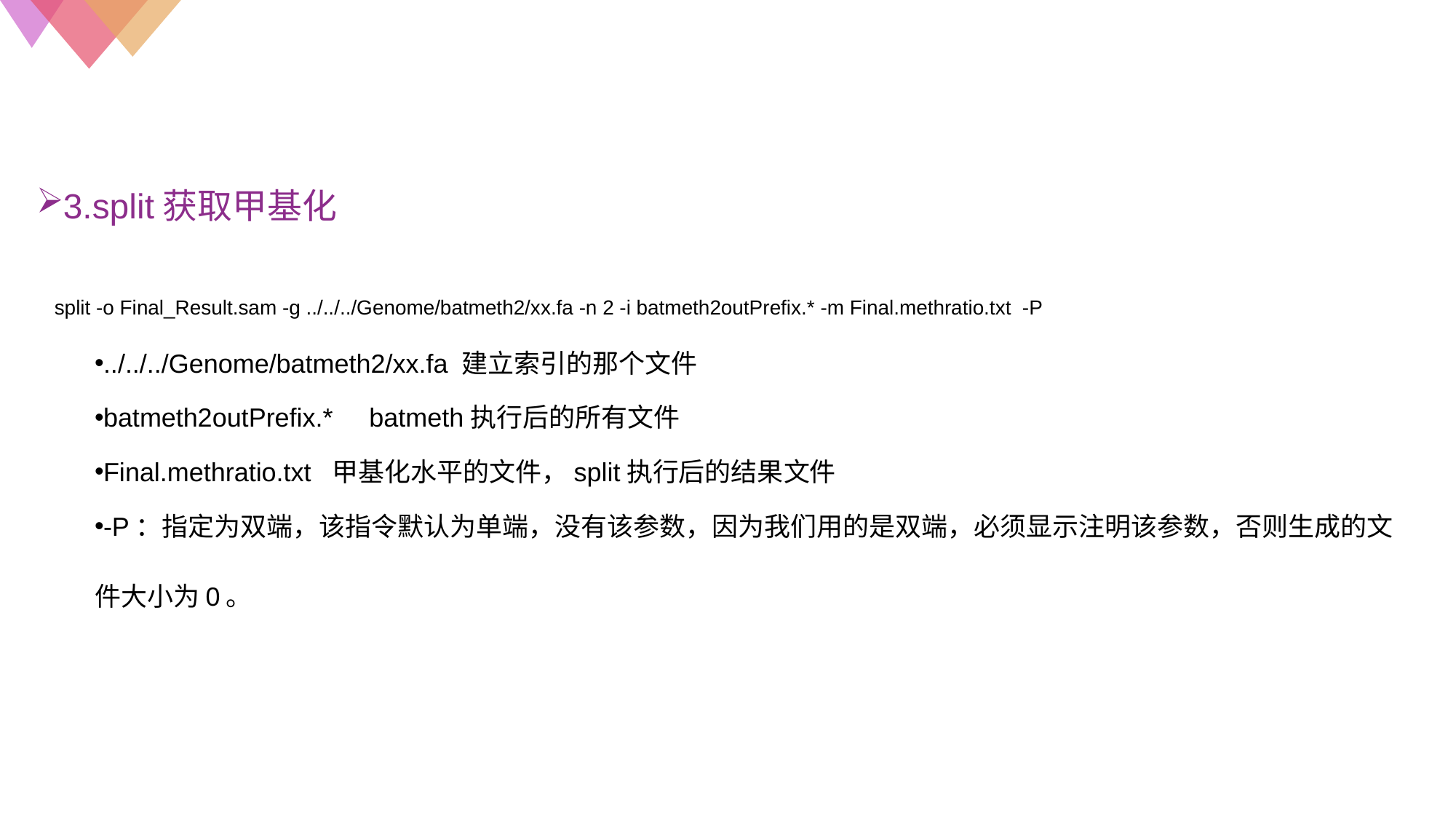

3.split获取甲基化
  split -o Final_Result.sam -g ../../../Genome/batmeth2/xx.fa -n 2 -i batmeth2outPrefix.* -m Final.methratio.txt  -P
../../../Genome/batmeth2/xx.fa 建立索引的那个文件
batmeth2outPrefix.*     batmeth执行后的所有文件
Final.methratio.txt  甲基化水平的文件，split执行后的结果文件
-P：指定为双端，该指令默认为单端，没有该参数，因为我们用的是双端，必须显示注明该参数，否则生成的文件大小为0。